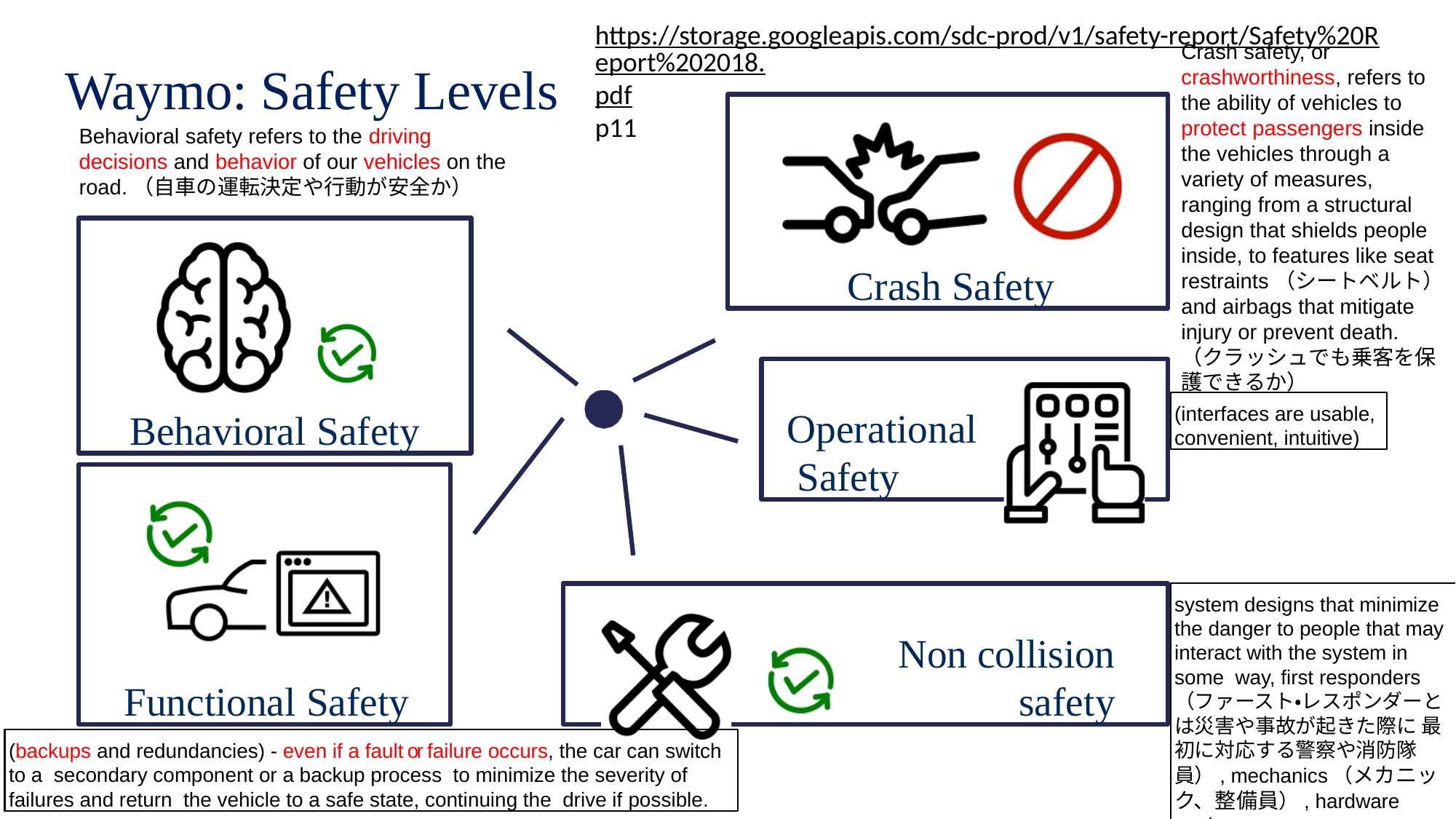

https://storage.googleapis.com/sdc-prod/v1/safety-report/Safety%20Report%202018.pdf
p11
Crash safety, or crashworthiness, refers to the ability of vehicles to protect passengers inside the vehicles through a variety of measures, ranging from a structural design that shields people inside, to features like seat restraints（シートベルト） and airbags that mitigate injury or prevent death. （クラッシュでも乗客を保護できるか）
# Waymo: Safety Levels

Crash Safety

Behavioral safety refers to the driving decisions and behavior of our vehicles on the road.（自車の運転決定や行動が安全か）

Behavioral Safety

Operational  Safety

(interfaces are usable, convenient, intuitive)

Functional Safety

Non collision
safety
system designs that minimize the danger to people that may interact with the system in some  way, first responders（ファースト・レスポンダーとは災害や事故が起きた際に 最初に対応する警察や消防隊員）, mechanics（メカニック、整備員）, hardware  engineers…

(backups and redundancies) - even if a fault or failure occurs, the car can switch to a  secondary component or a backup process  to minimize the severity of failures and return  the vehicle to a safe state, continuing the  drive if possible.